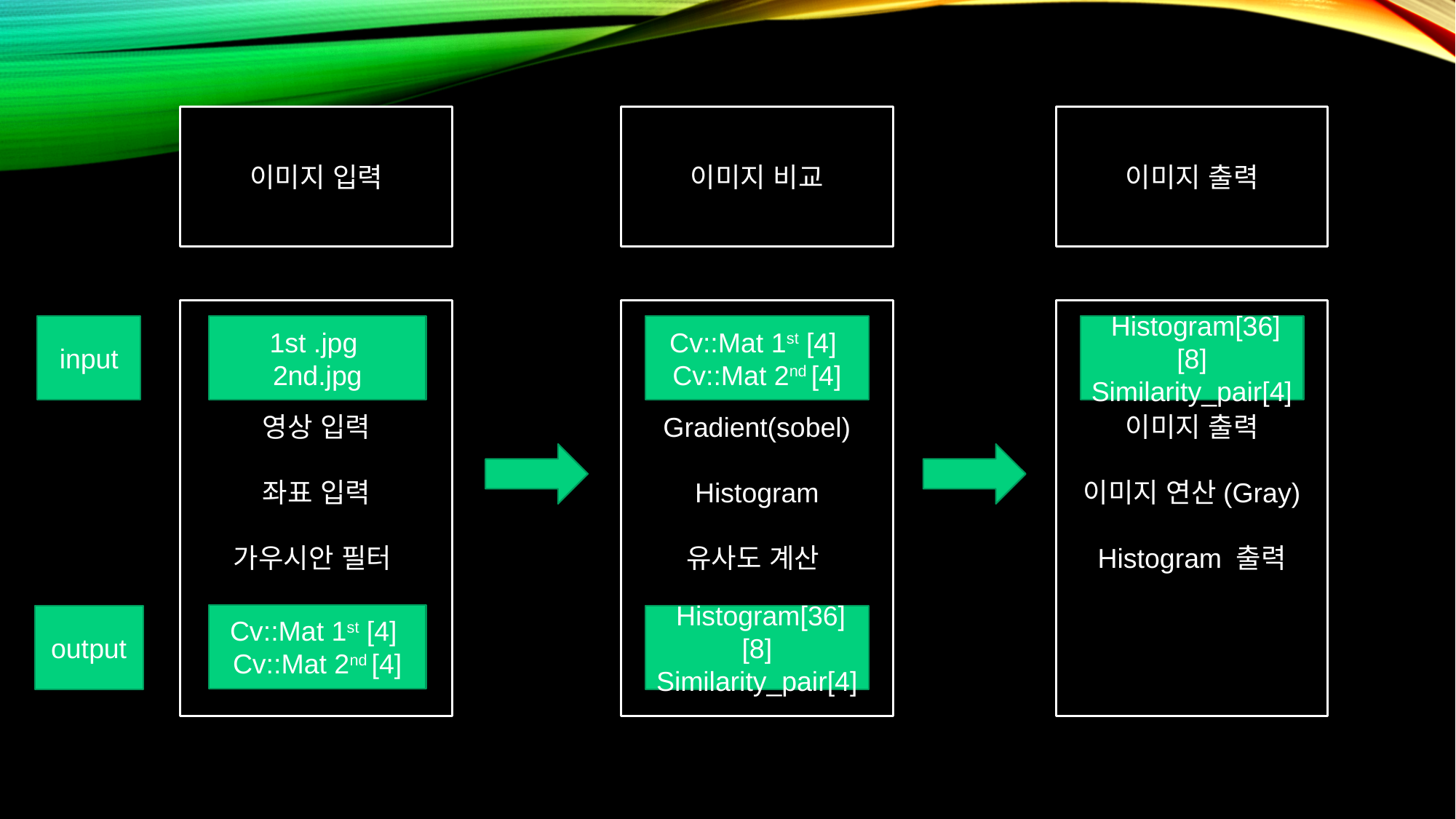

이미지 입력
이미지 비교
이미지 출력
영상 입력

좌표 입력

가우시안 필터

Gradient(sobel)

Histogram

유사도 계산

이미지 출력

이미지 연산(Gray)

Histogram 출력

input
Cv::Mat 1st [4]
Cv::Mat 2nd [4]
 Histogram[36][8]
Similarity_pair[4]
1st .jpg
2nd.jpg

Cv::Mat 1st [4]
Cv::Mat 2nd [4]
output
 Histogram[36][8]
Similarity_pair[4]